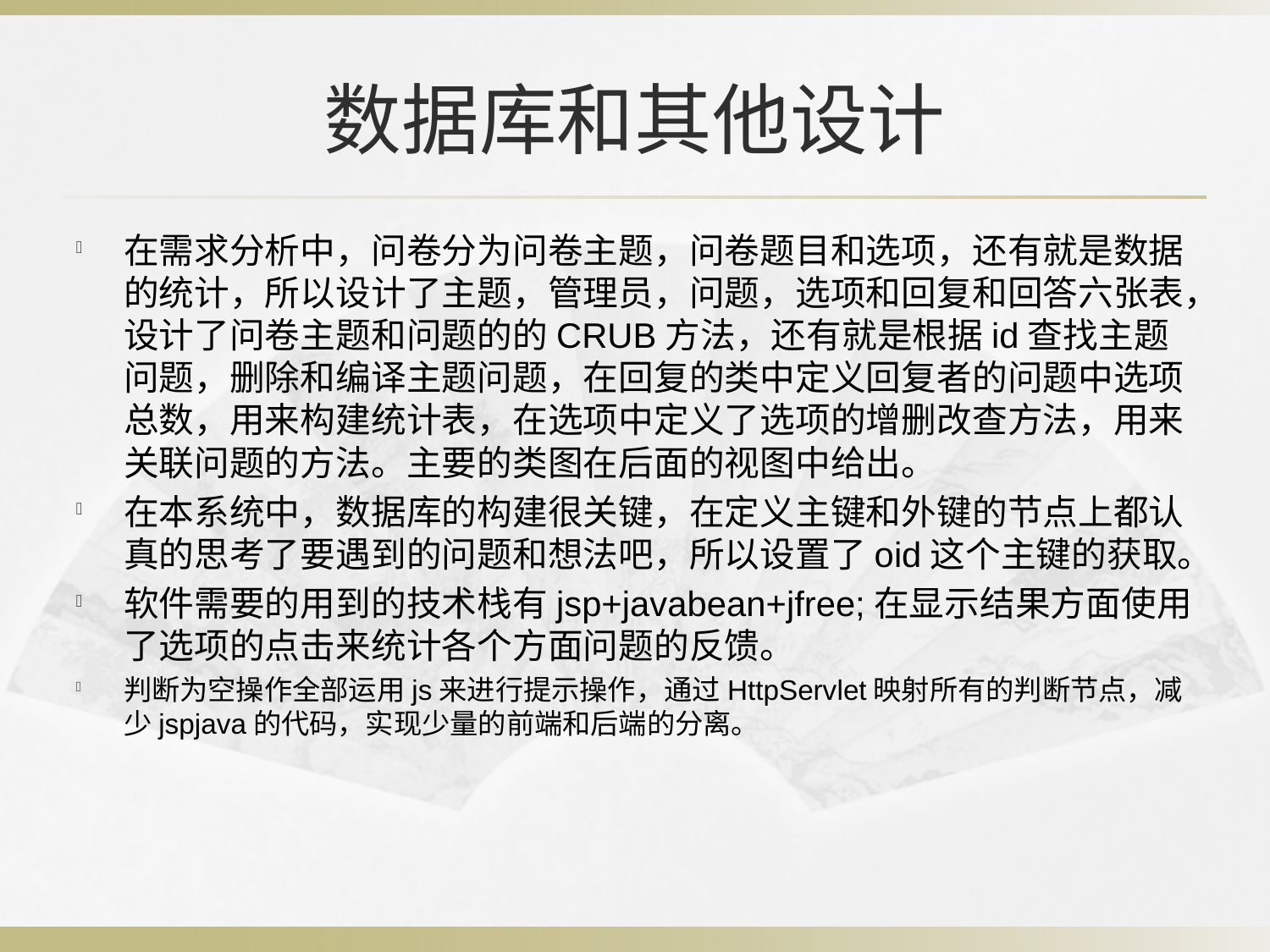

# 数据库和其他设计
在需求分析中，问卷分为问卷主题，问卷题目和选项，还有就是数据的统计，所以设计了主题，管理员，问题，选项和回复和回答六张表，设计了问卷主题和问题的的CRUB方法，还有就是根据id查找主题问题，删除和编译主题问题，在回复的类中定义回复者的问题中选项总数，用来构建统计表，在选项中定义了选项的增删改查方法，用来关联问题的方法。主要的类图在后面的视图中给出。
在本系统中，数据库的构建很关键，在定义主键和外键的节点上都认真的思考了要遇到的问题和想法吧，所以设置了oid这个主键的获取。
软件需要的用到的技术栈有jsp+javabean+jfree;在显示结果方面使用了选项的点击来统计各个方面问题的反馈。
判断为空操作全部运用js来进行提示操作，通过HttpServlet映射所有的判断节点，减少jspjava的代码，实现少量的前端和后端的分离。